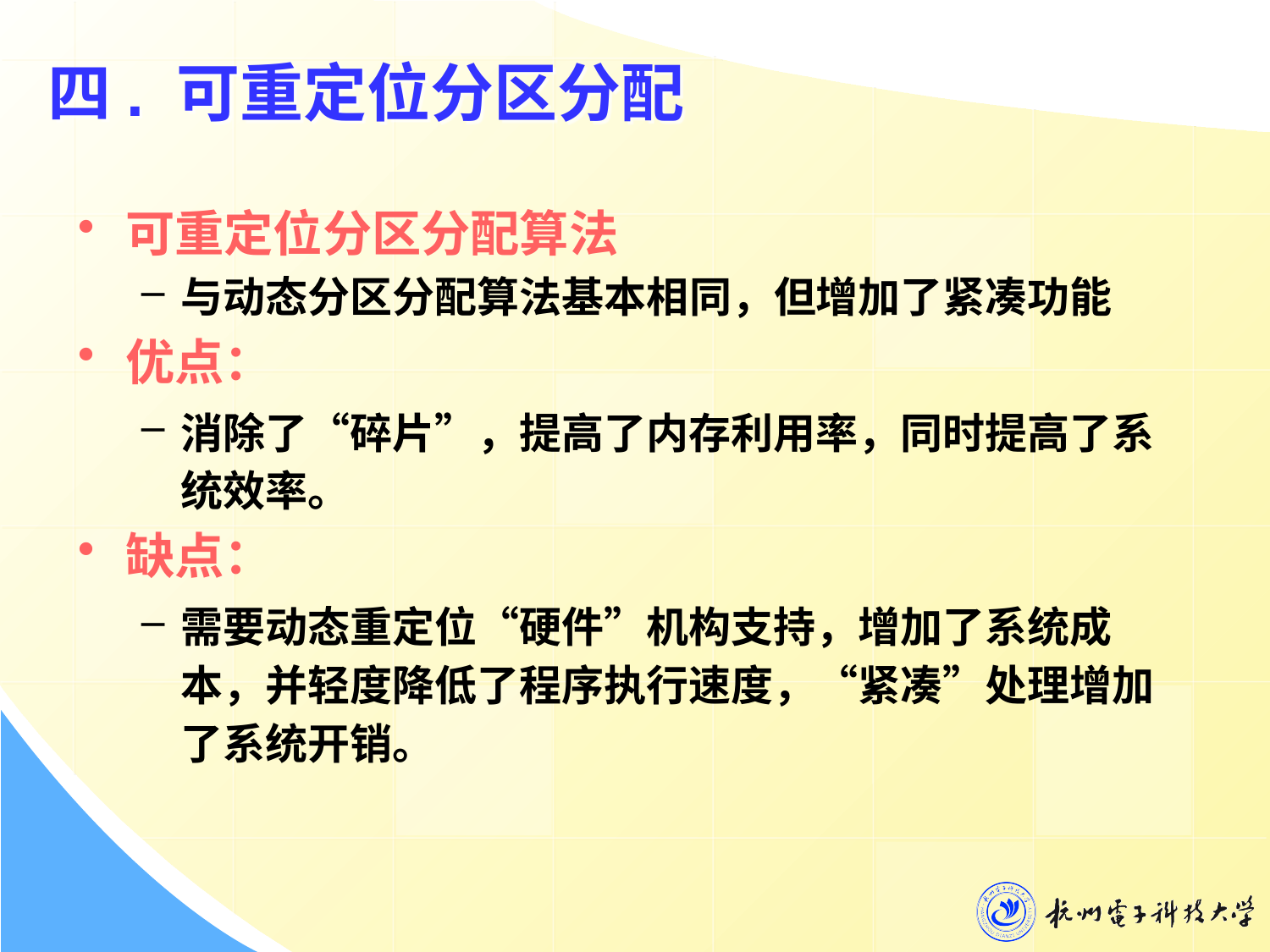

# 四. 可重定位分区分配
可重定位分区分配算法
与动态分区分配算法基本相同，但增加了紧凑功能
优点：
消除了“碎片”，提高了内存利用率，同时提高了系统效率。
缺点：
需要动态重定位“硬件”机构支持，增加了系统成本，并轻度降低了程序执行速度，“紧凑”处理增加了系统开销。